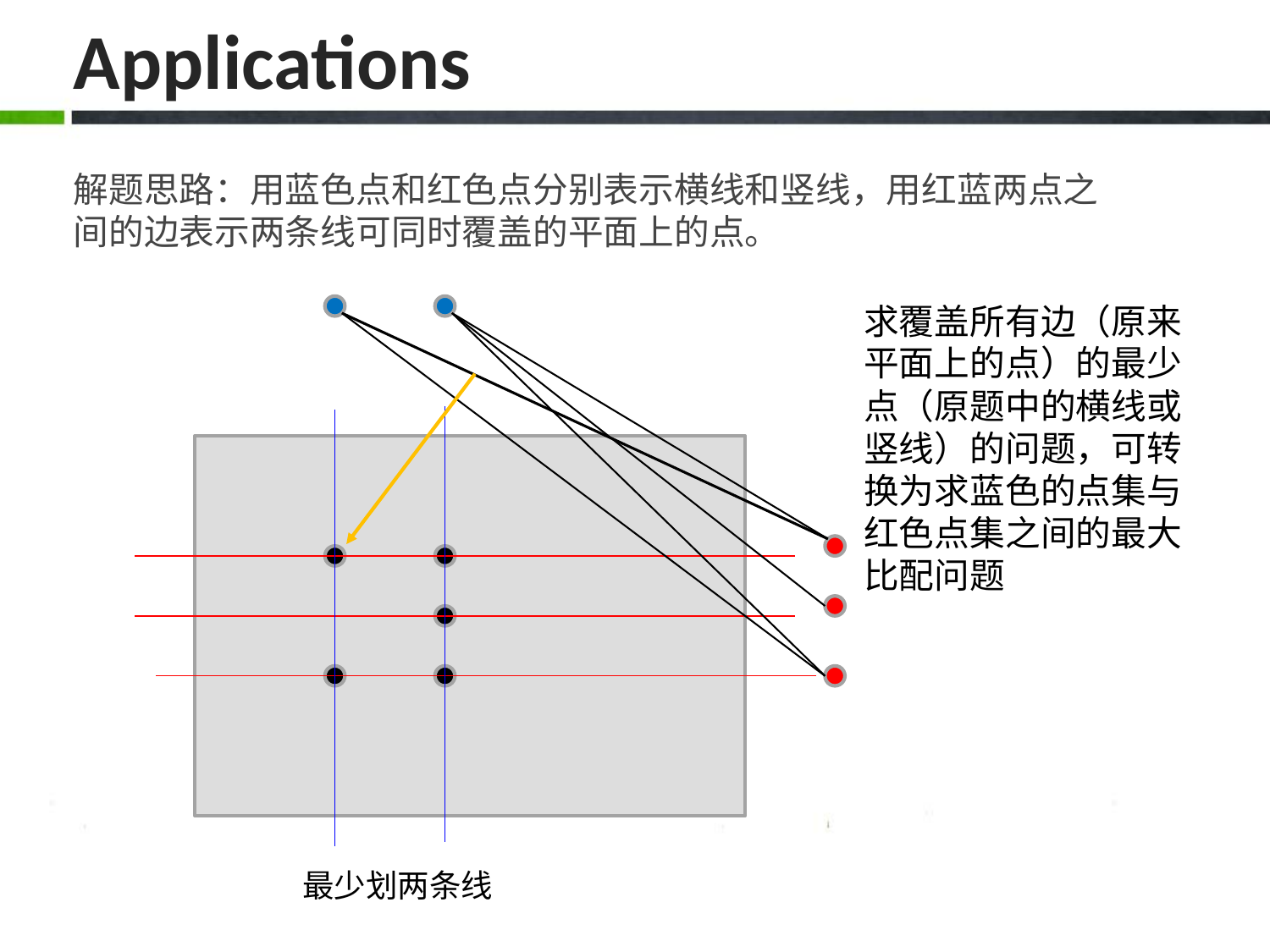

Applications
解题思路：用蓝色点和红色点分别表示横线和竖线，用红蓝两点之间的边表示两条线可同时覆盖的平面上的点。
求覆盖所有边（原来平面上的点）的最少点（原题中的横线或竖线）的问题，可转换为求蓝色的点集与红色点集之间的最大比配问题

最少划两条线